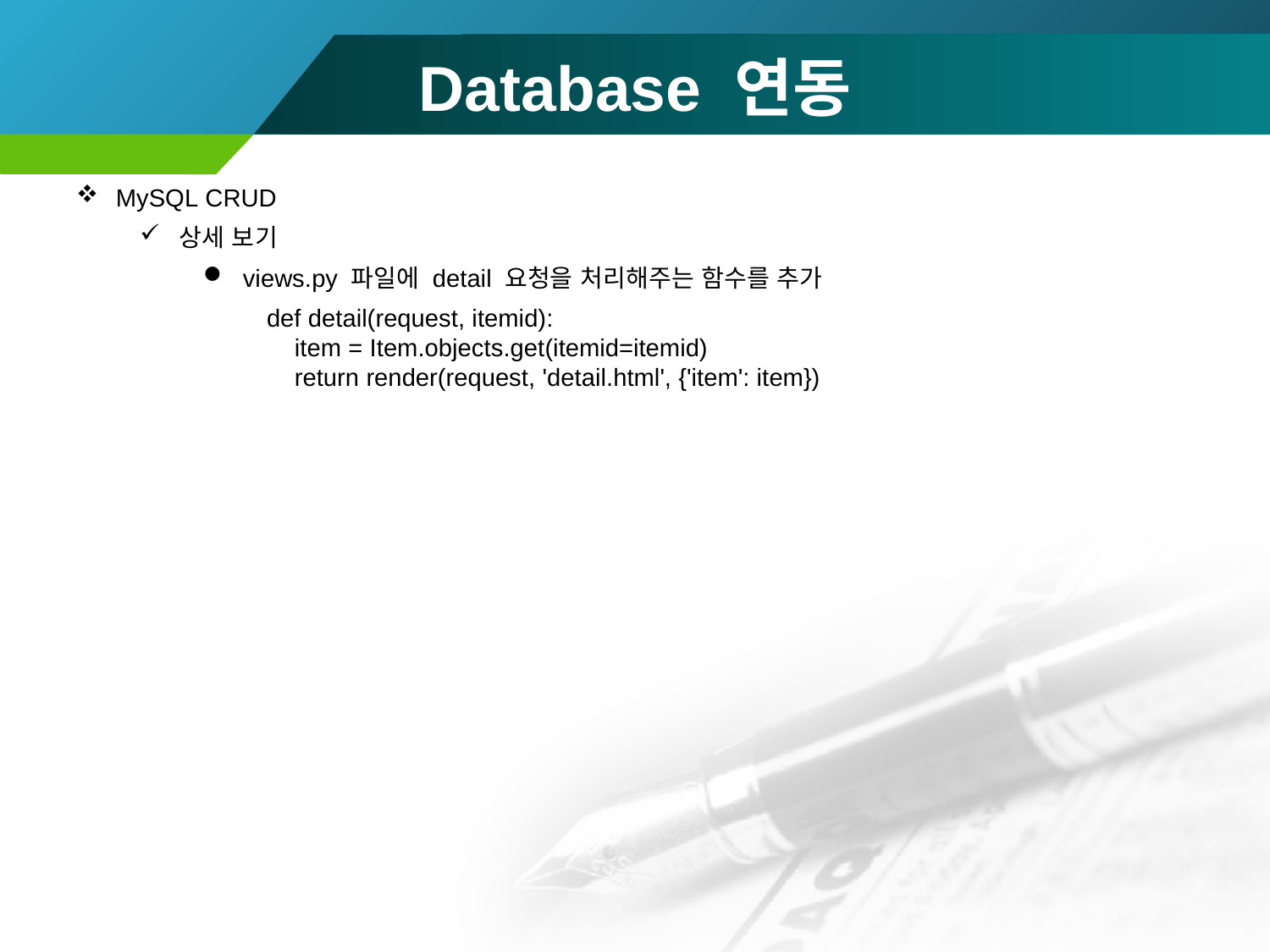

# Database 연동
MySQL CRUD
상세 보기
views.py 파일에 detail 요청을 처리해주는 함수를 추가
def detail(request, itemid):
    item = Item.objects.get(itemid=itemid)
    return render(request, 'detail.html', {'item': item})